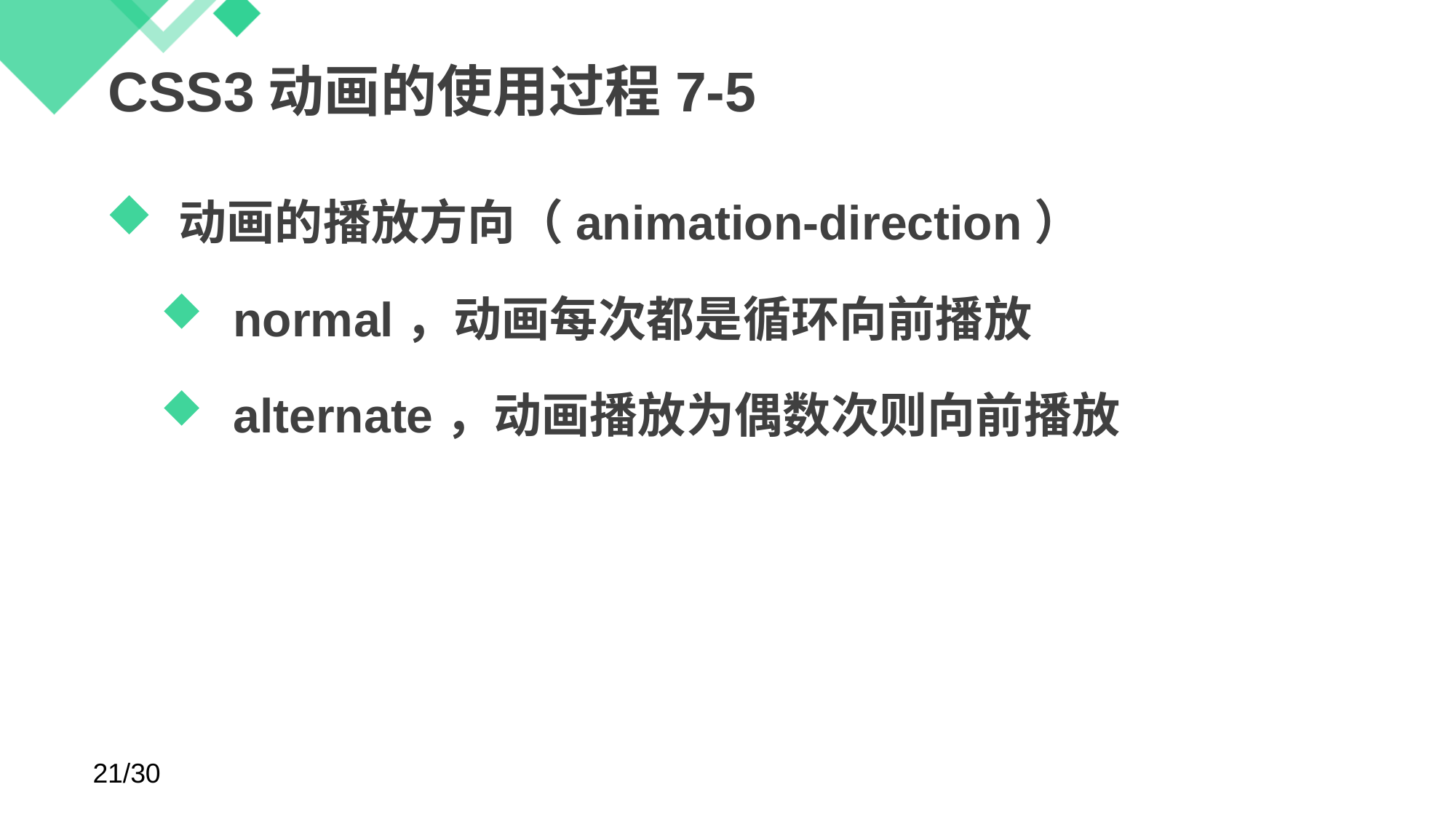

# CSS3动画的使用过程7-5
动画的播放方向（animation-direction）
normal，动画每次都是循环向前播放
alternate，动画播放为偶数次则向前播放